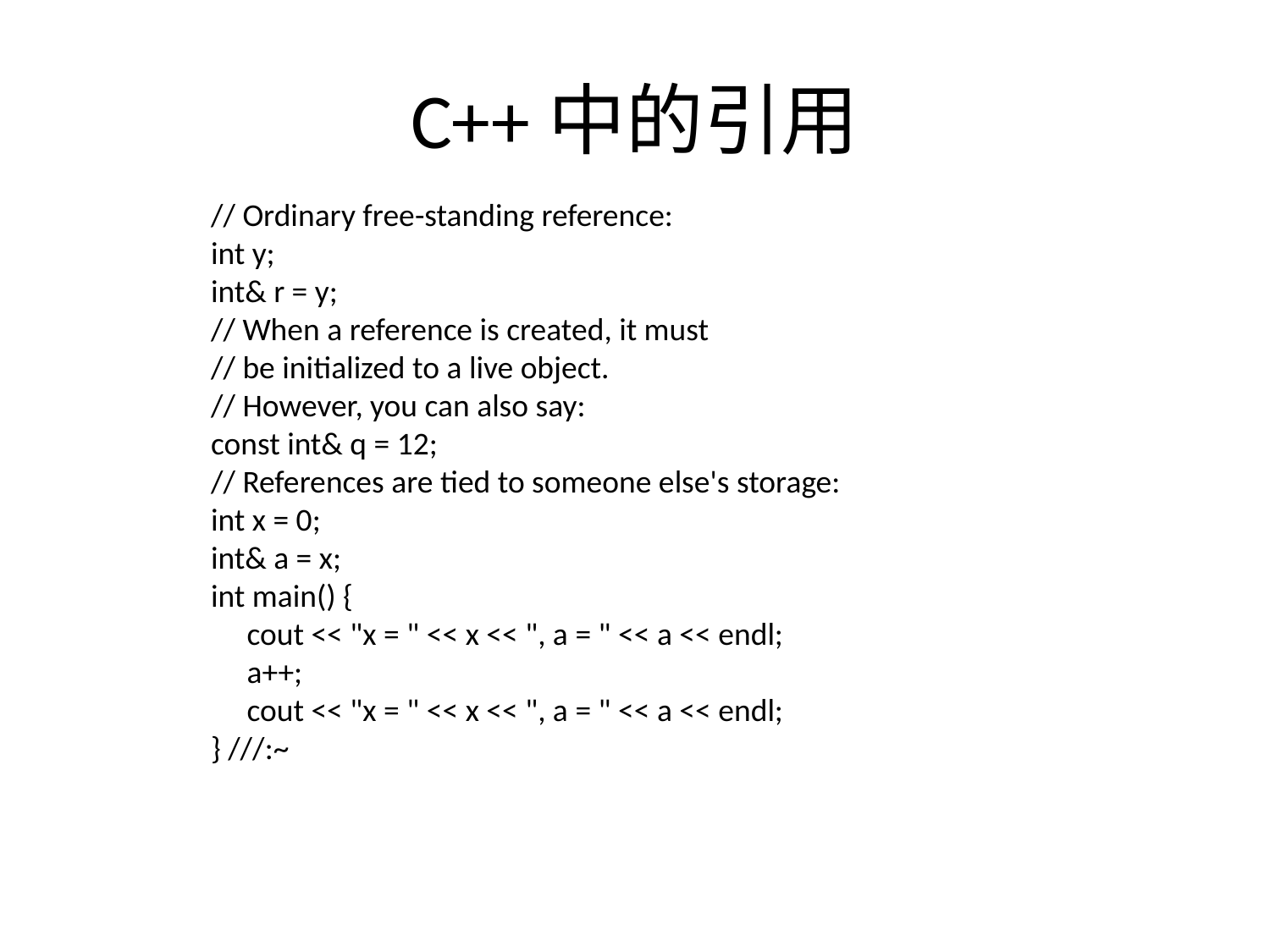

# C++中的引用
// Ordinary free-standing reference:
int y;
int& r = y;
// When a reference is created, it must
// be initialized to a live object.
// However, you can also say:
const int& q = 12;
// References are tied to someone else's storage:
int x = 0;
int& a = x;
int main() {
     cout << "x = " << x << ", a = " << a << endl;
     a++;
     cout << "x = " << x << ", a = " << a << endl;
} ///:~